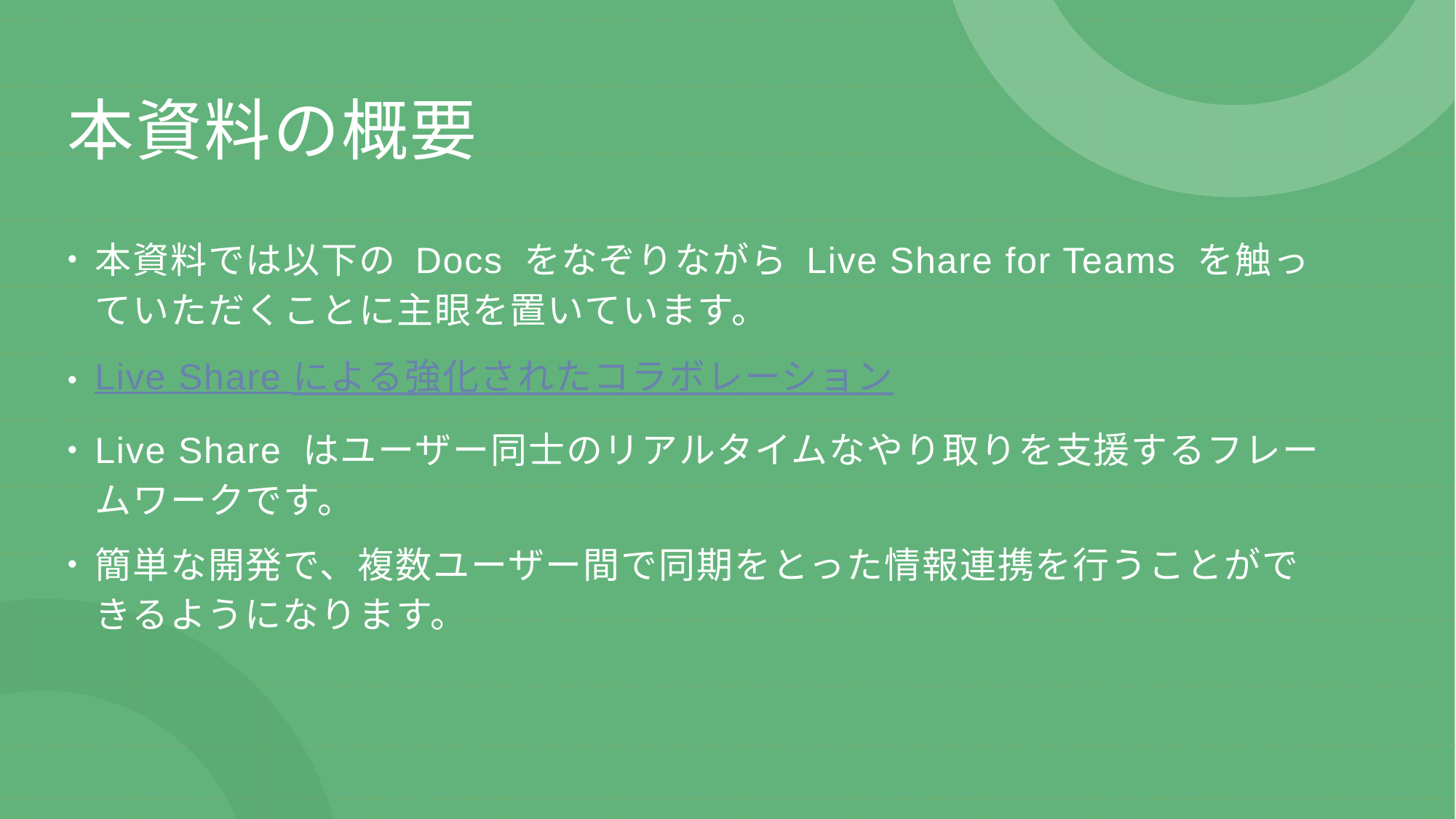

# 本資料の概要
本資料では以下の Docs をなぞりながら Live Share for Teams を触っていただくことに主眼を置いています。
Live Share による強化されたコラボレーション
Live Share はユーザー同士のリアルタイムなやり取りを支援するフレームワークです。
簡単な開発で、複数ユーザー間で同期をとった情報連携を行うことができるようになります。